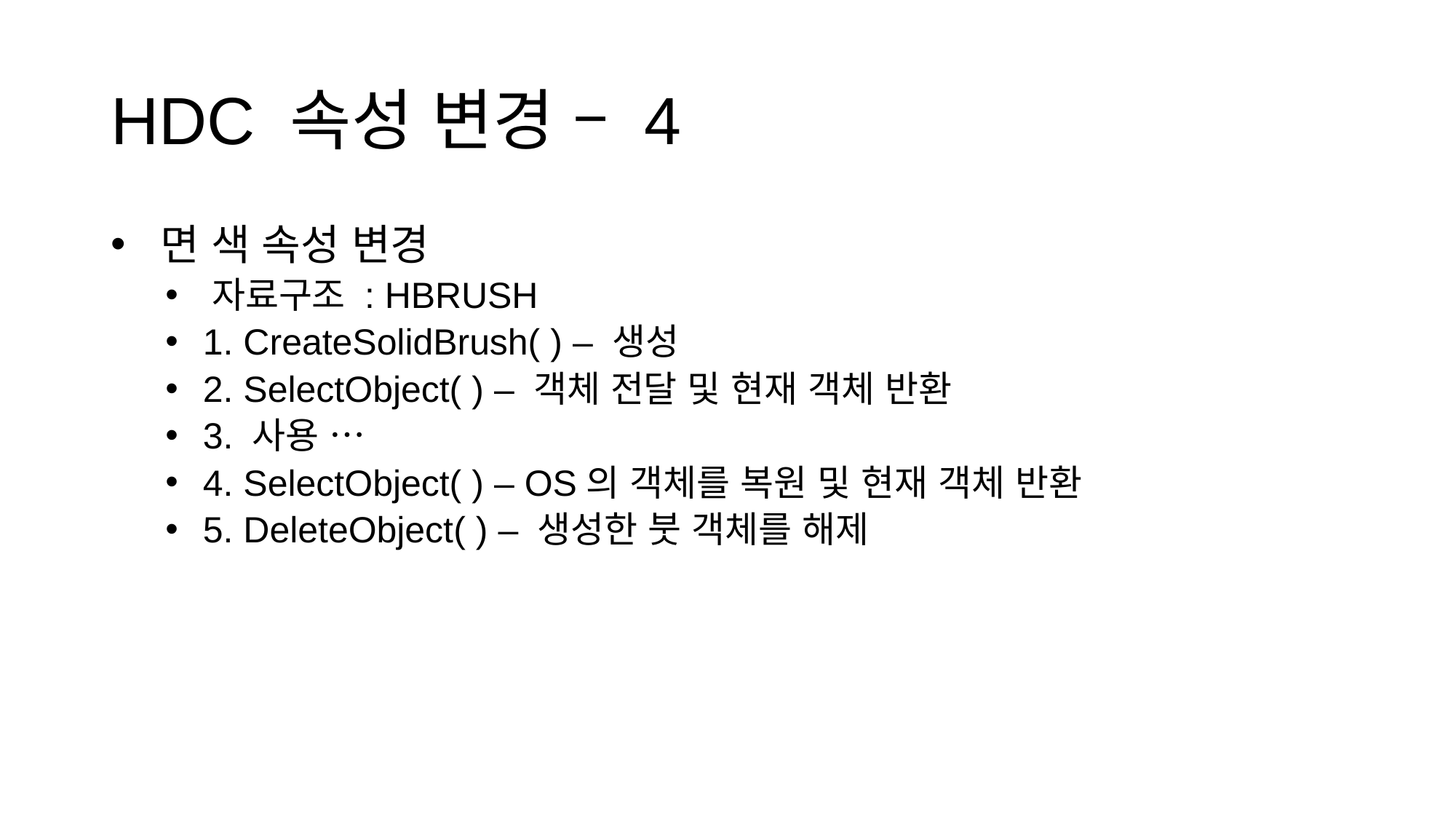

# HDC 속성 변경 – 4
 면 색 속성 변경
 자료구조 : HBRUSH
 1. CreateSolidBrush( ) – 생성
 2. SelectObject( ) – 객체 전달 및 현재 객체 반환
 3. 사용 …
 4. SelectObject( ) – OS의 객체를 복원 및 현재 객체 반환
 5. DeleteObject( ) – 생성한 붓 객체를 해제